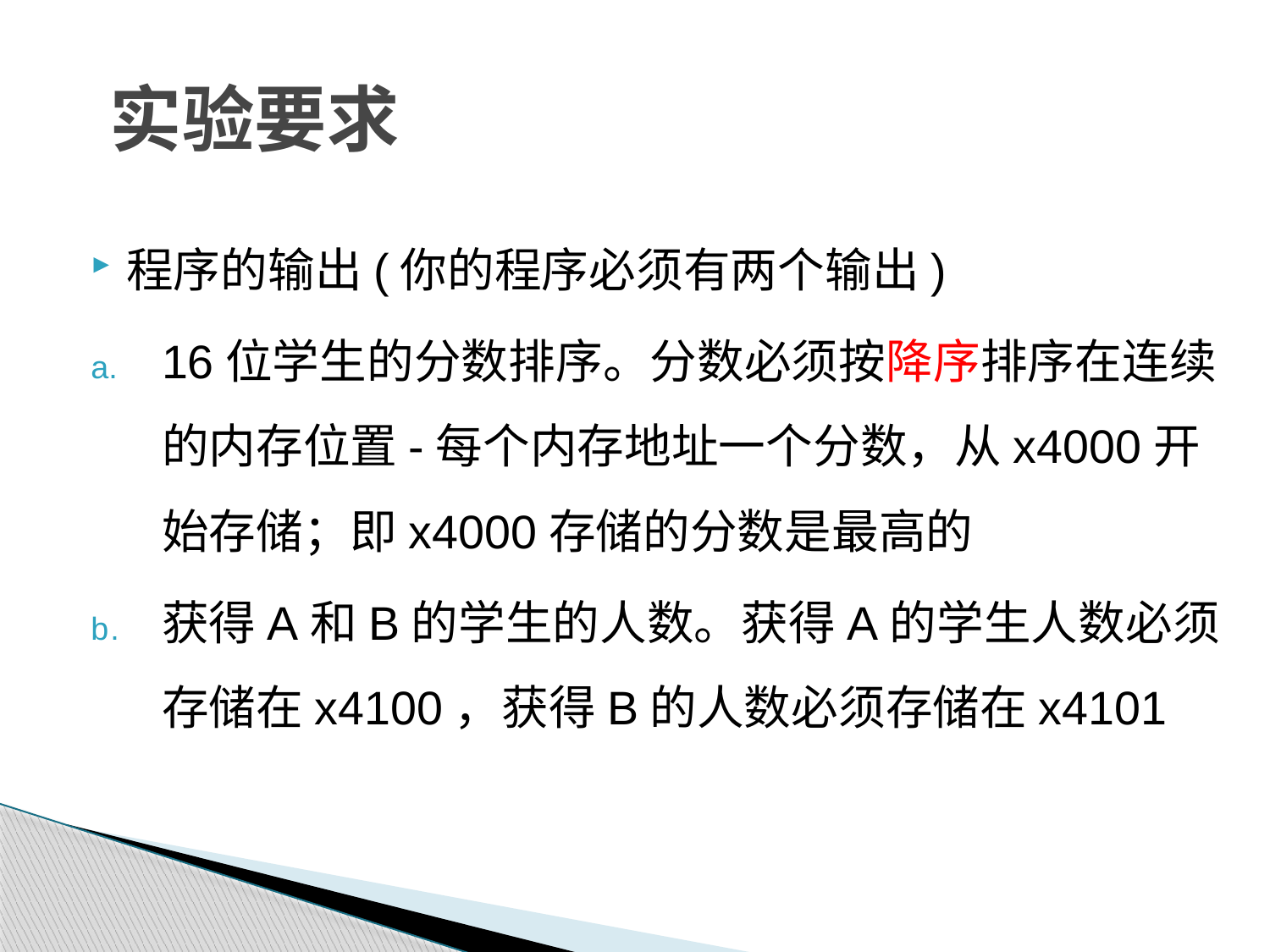

# 实验要求
程序的输出(你的程序必须有两个输出)
16位学生的分数排序。分数必须按降序排序在连续的内存位置-每个内存地址一个分数，从x4000开始存储；即x4000存储的分数是最高的
获得A和B的学生的人数。获得A的学生人数必须存储在x4100，获得B的人数必须存储在x4101